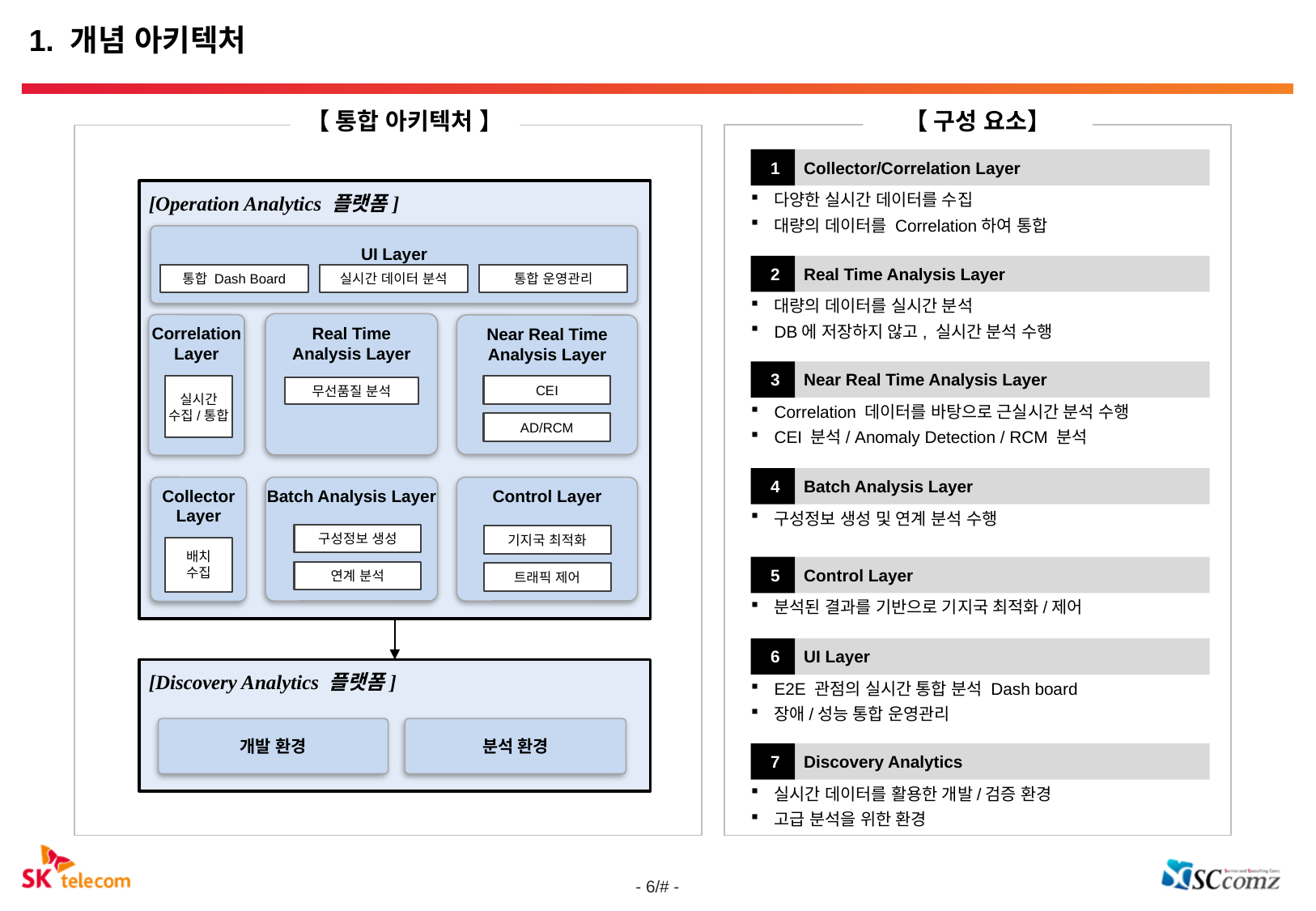

1. 개념 아키텍처
【 통합 아키텍처 】
【 구성 요소】

1
Collector/Correlation Layer
다양한 실시간 데이터를 수집
대량의 데이터를 Correlation하여 통합
[Operation Analytics 플랫폼]
UI Layer
2
Real Time Analysis Layer
대량의 데이터를 실시간 분석
DB에 저장하지 않고, 실시간 분석 수행
통합 Dash Board
실시간 데이터 분석
통합 운영관리
Real Time
Analysis Layer
Correlation
Layer
Near Real Time
Analysis Layer
3
Near Real Time Analysis Layer
Correlation 데이터를 바탕으로 근실시간 분석 수행
CEI 분석/ Anomaly Detection / RCM 분석
실시간
수집/통합
CEI
무선품질 분석
AD/RCM
4
Batch Analysis Layer
구성정보 생성 및 연계 분석 수행
Batch Analysis Layer
Control Layer
Collector
Layer
구성정보 생성
기지국 최적화
배치
수집
5
Control Layer
분석된 결과를 기반으로 기지국 최적화/제어
연계 분석
트래픽 제어
6
UI Layer
E2E 관점의 실시간 통합 분석 Dash board
장애/성능 통합 운영관리
[Discovery Analytics 플랫폼]
개발 환경
분석 환경
7
Discovery Analytics
실시간 데이터를 활용한 개발/검증 환경
고급 분석을 위한 환경